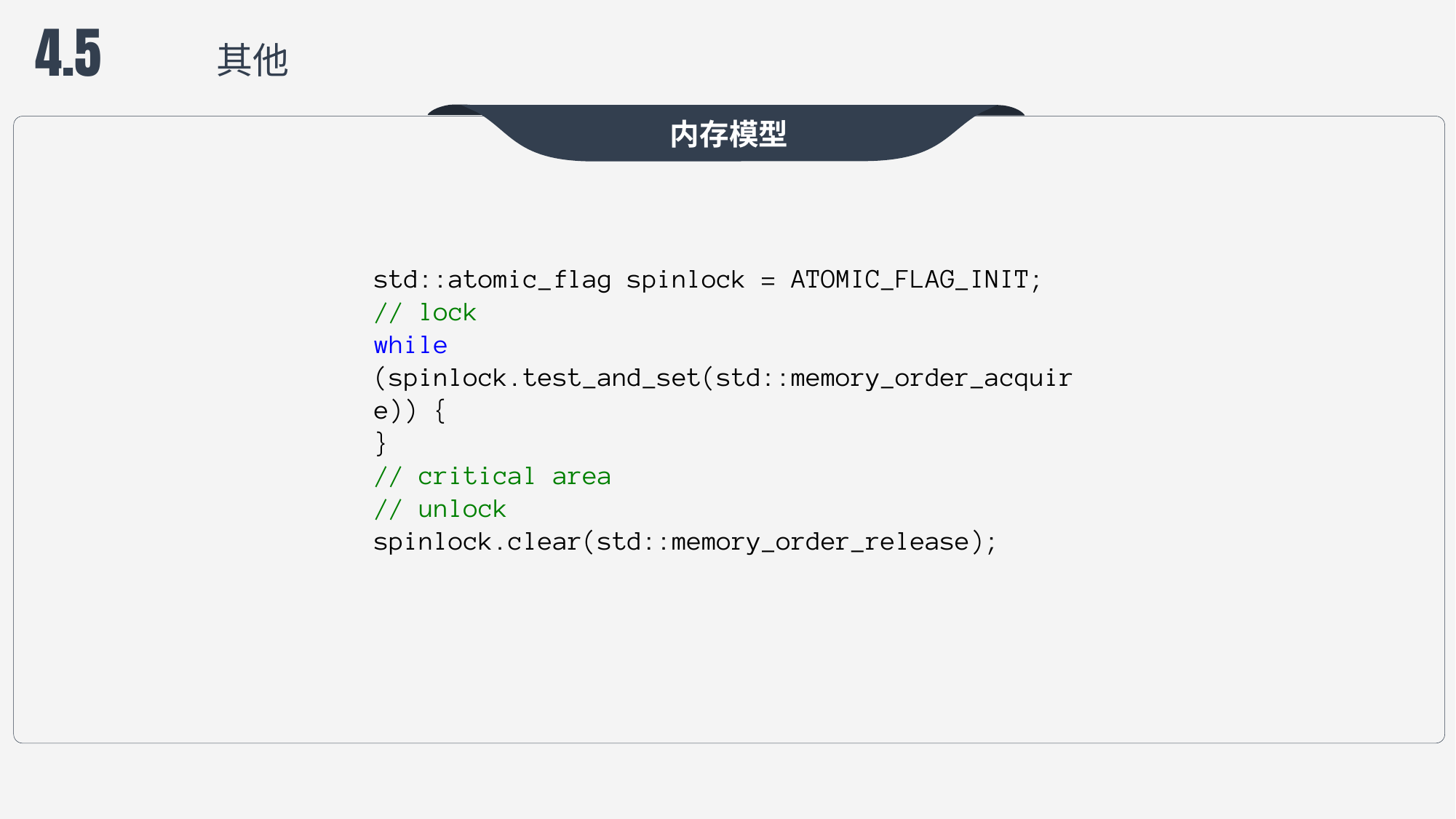

4.5
其他

内存模型

std::atomic_flag spinlock = ATOMIC_FLAG_INIT;
// lock
while (spinlock.test_and_set(std::memory_order_acquire)) {
}
// critical area
// unlock
spinlock.clear(std::memory_order_release);